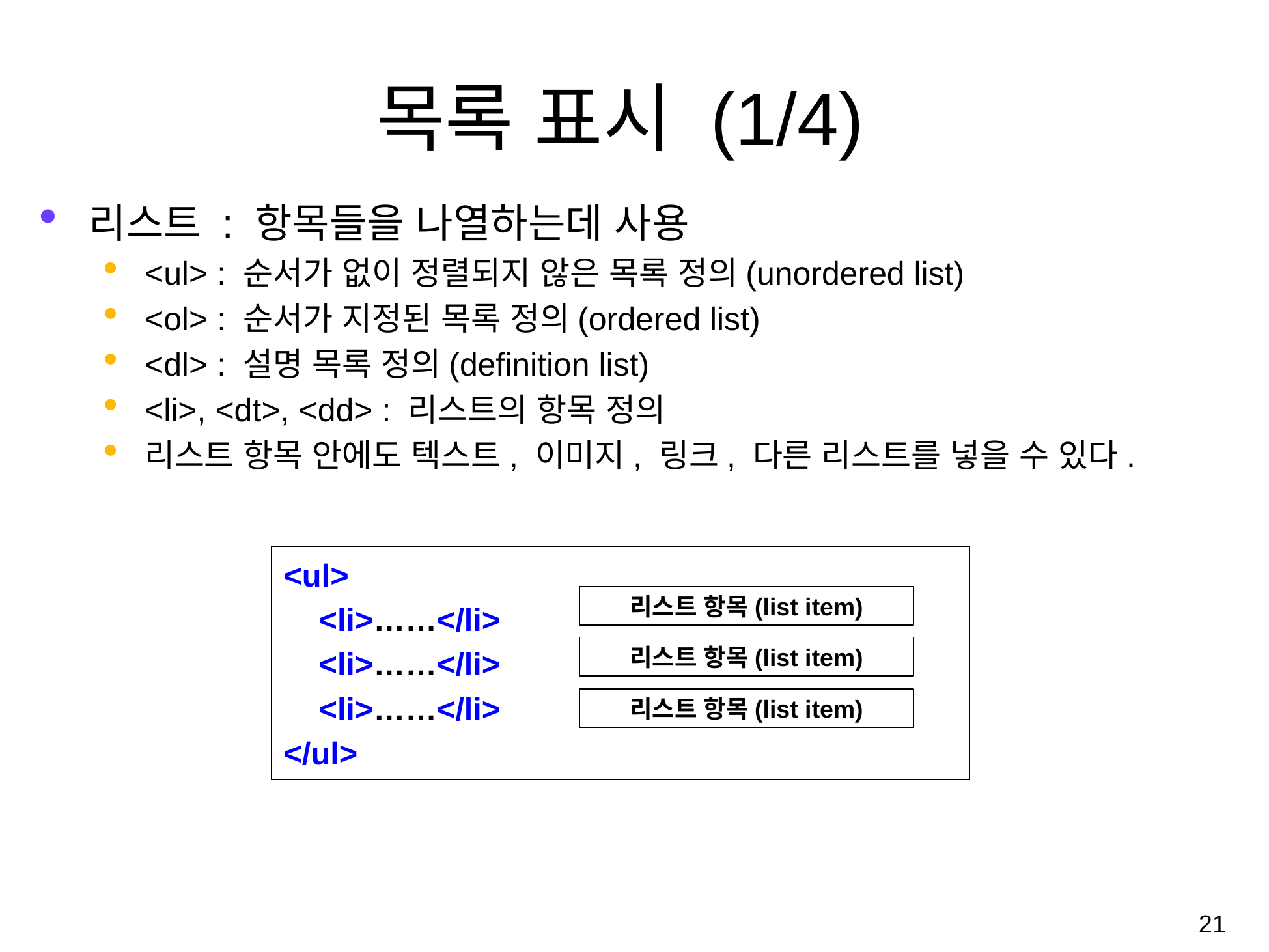

# 목록 표시 (1/4)
리스트 : 항목들을 나열하는데 사용
<ul> : 순서가 없이 정렬되지 않은 목록 정의(unordered list)
<ol> : 순서가 지정된 목록 정의(ordered list)
<dl> : 설명 목록 정의(definition list)
<li>, <dt>, <dd> : 리스트의 항목 정의
리스트 항목 안에도 텍스트, 이미지, 링크, 다른 리스트를 넣을 수 있다.
<ul>
    <li>……</li>
    <li>……</li>
    <li>……</li>
</ul>
리스트 항목(list item)
리스트 항목(list item)
리스트 항목(list item)
21